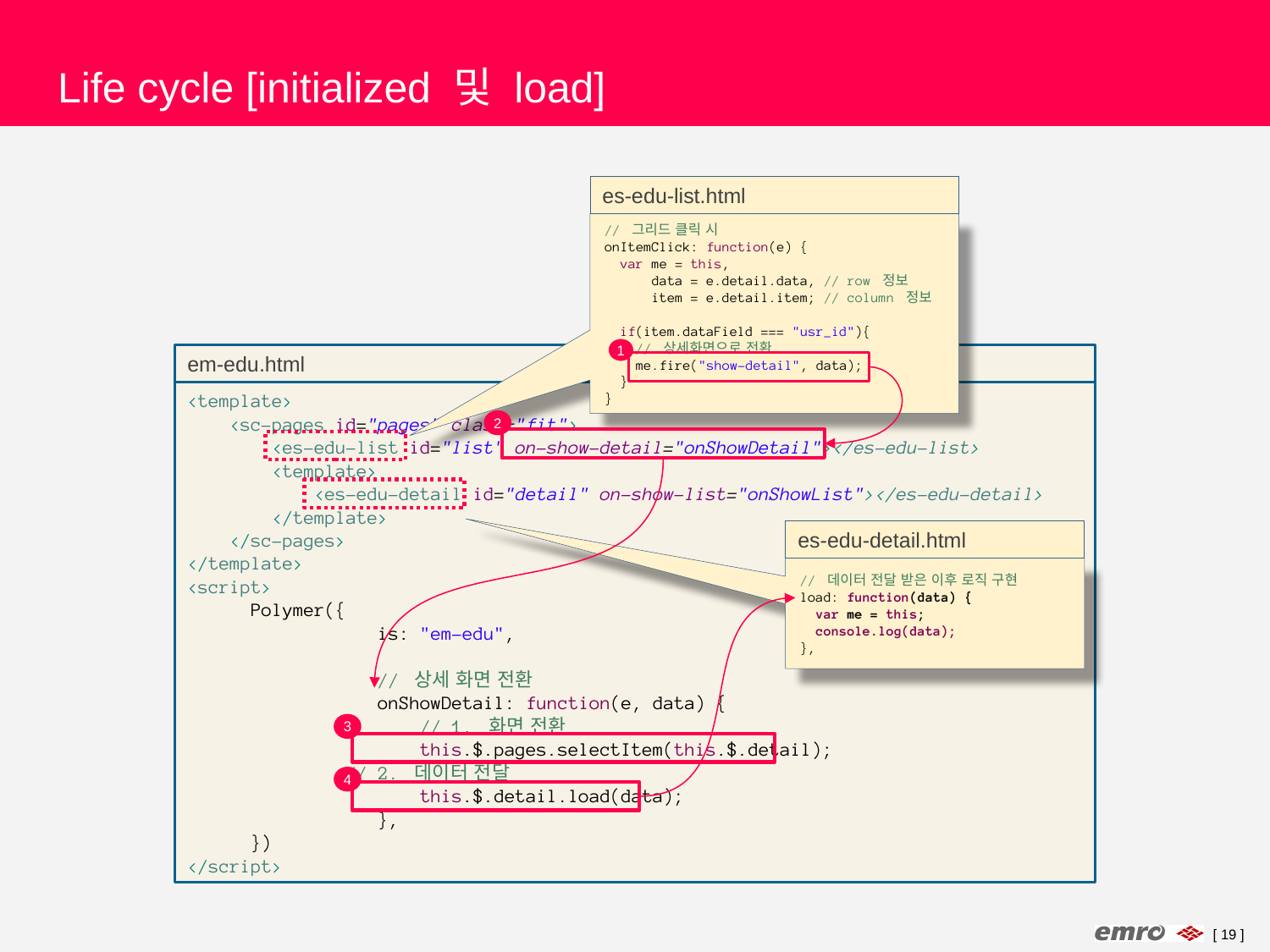

Life cycle [initialized 및 load]
es-edu-list.html
// 그리드 클릭 시
onItemClick: function(e) {
  var me = this,
      data = e.detail.data, // row 정보
      item = e.detail.item; // column 정보

  if(item.dataField === "usr_id"){
    // 상세화면으로 전환
    me.fire("show-detail", data);
  }
}
1
em-edu.html

<template>
    <sc-pages id="pages" class="fit">
        <es-edu-list id="list" on-show-detail="onShowDetail"></es-edu-list>
        <template>
            <es-edu-detail id="detail" on-show-list="onShowList"></es-edu-detail>
        </template>
    </sc-pages>
</template>
<script>
Polymer({
	is: "em-edu",

	// 상세 화면 전환
	onShowDetail: function(e, data) {
	    // 1. 화면 전환
	    this.$.pages.selectItem(this.$.detail);
         // 2. 데이터 전달
	    this.$.detail.load(data);
	},
})
</script>
2

es-edu-detail.html
// 데이터 전달 받은 이후 로직 구현
load: function(data) {
  var me = this;
  console.log(data);
},

3

4